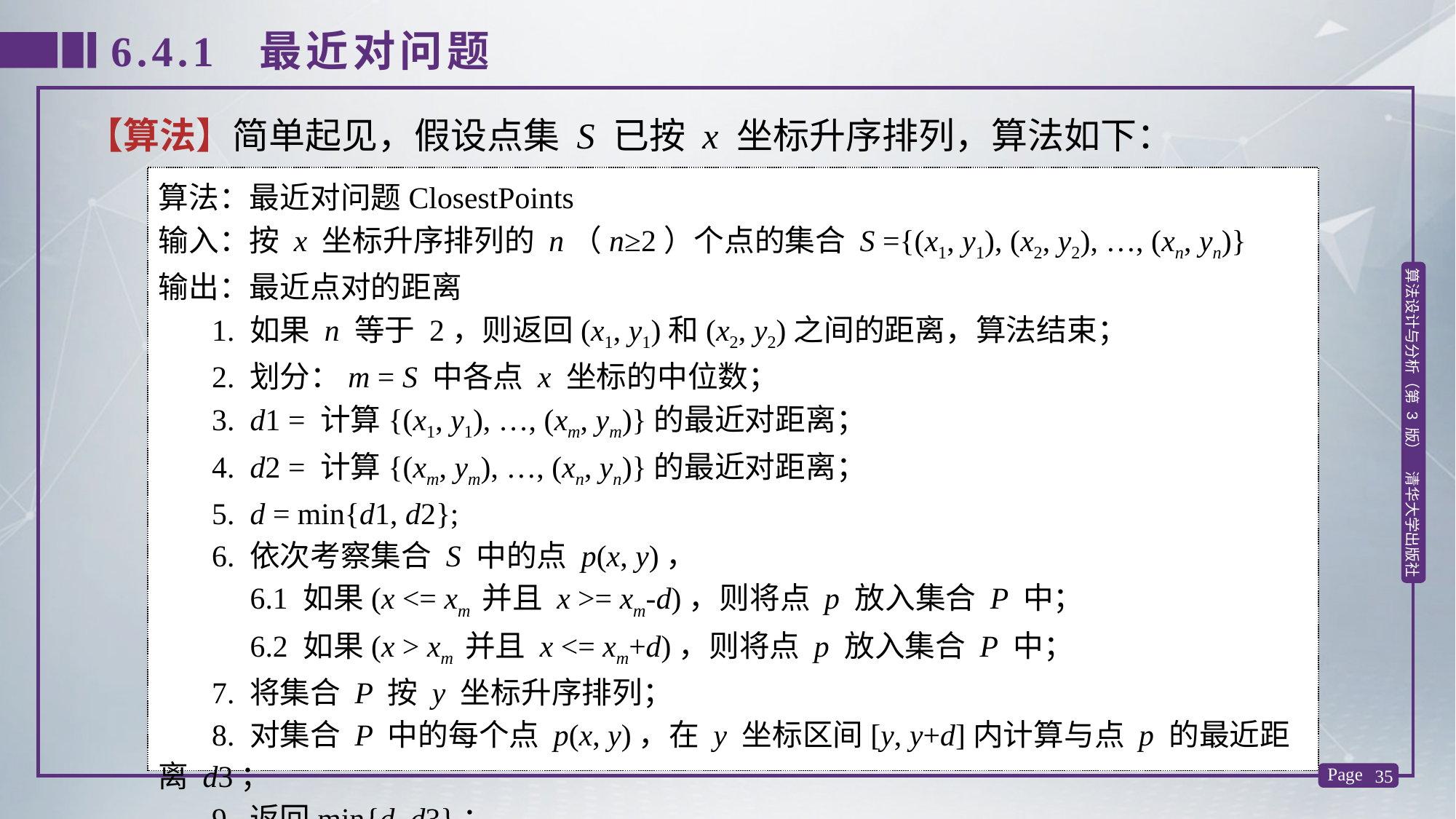

6.4.1  最近对问题
【算法】简单起见，假设点集 S 已按 x 坐标升序排列，算法如下：
算法：最近对问题ClosestPoints
输入：按 x 坐标升序排列的 n（n≥2）个点的集合 S ={(x1, y1), (x2, y2), …, (xn, yn)}
输出：最近点对的距离
       1. 如果 n 等于 2，则返回(x1, y1)和(x2, y2)之间的距离，算法结束；
       2. 划分：m = S 中各点 x 坐标的中位数；
       3.  d1 = 计算{(x1, y1), …, (xm, ym)}的最近对距离；
       4.  d2 = 计算{(xm, ym), …, (xn, yn)}的最近对距离；
       5.  d = min{d1, d2};
       6. 依次考察集合 S 中的点 p(x, y)，
            6.1 如果(x <= xm 并且 x >= xm-d)，则将点 p 放入集合 P 中；
            6.2 如果(x > xm 并且 x <= xm+d)，则将点 p 放入集合 P 中；
       7. 将集合 P 按 y 坐标升序排列；
       8. 对集合 P 中的每个点 p(x, y)，在 y 坐标区间[y, y+d]内计算与点 p 的最近距离 d3；
       9. 返回min{d, d3}；